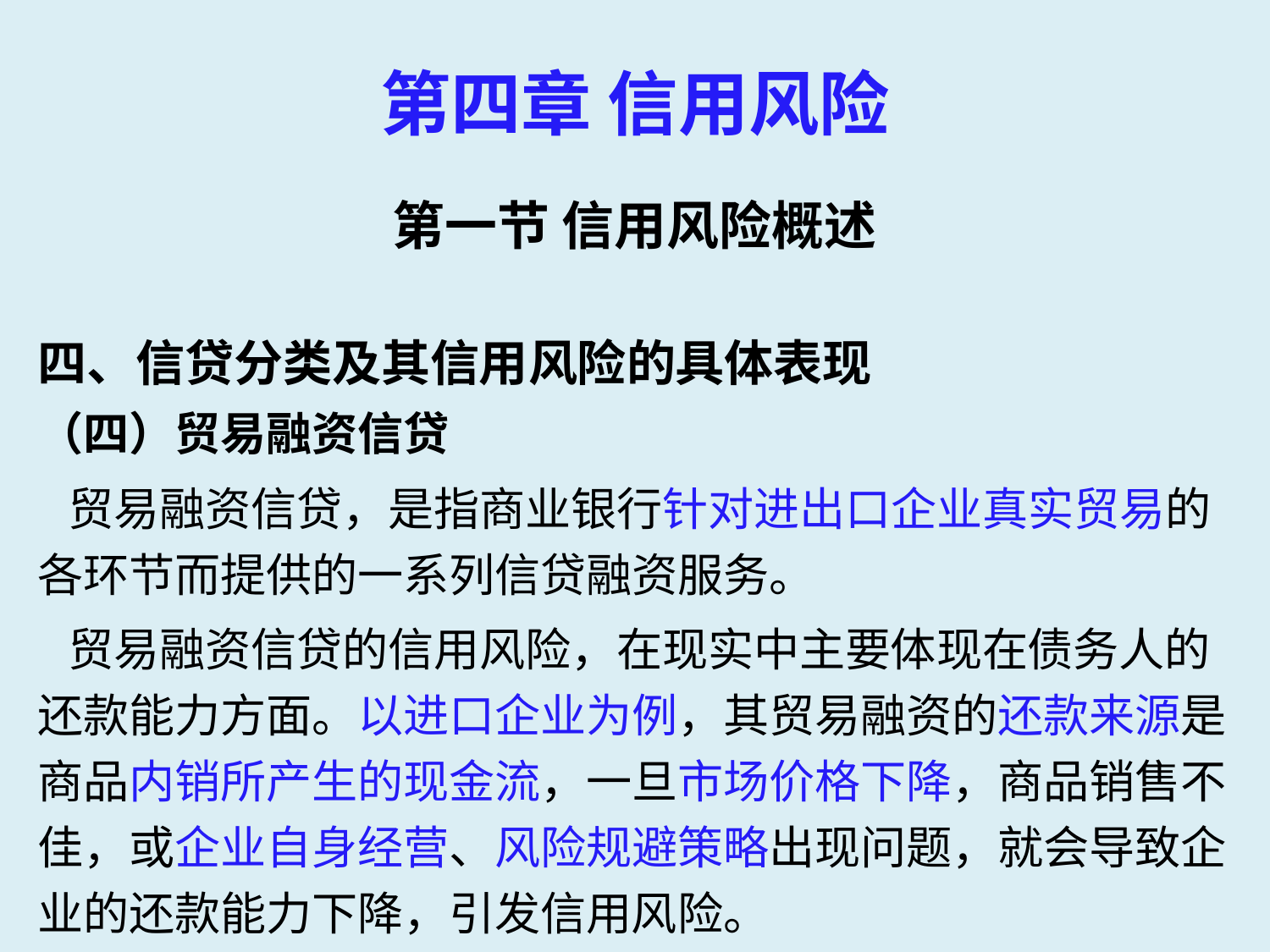

# 第四章 信用风险
第一节 信用风险概述

四、信贷分类及其信用风险的具体表现
（四）贸易融资信贷
  贸易融资信贷，是指商业银行针对进出口企业真实贸易的各环节而提供的一系列信贷融资服务。
  贸易融资信贷的信用风险，在现实中主要体现在债务人的还款能力方面。以进口企业为例，其贸易融资的还款来源是商品内销所产生的现金流，一旦市场价格下降，商品销售不佳，或企业自身经营、风险规避策略出现问题，就会导致企业的还款能力下降，引发信用风险。